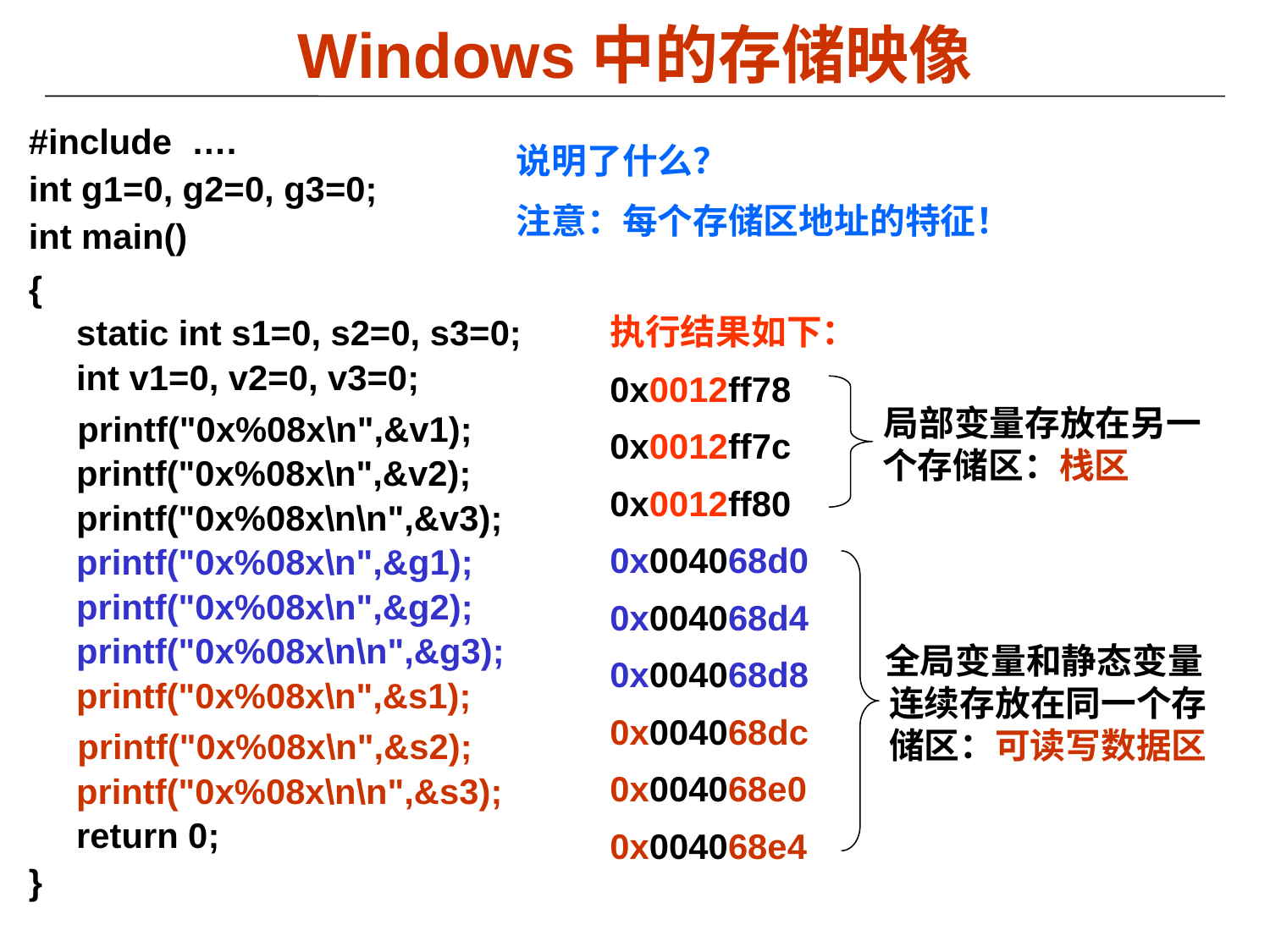

# Windows中的存储映像
#include  ….
int g1=0, g2=0, g3=0;
int main()
{ 
static int s1=0, s2=0, s3=0; 
int v1=0, v2=0, v3=0;
     printf("0x%08x\n",&v1); 
printf("0x%08x\n",&v2); 
printf("0x%08x\n\n",&v3); 
printf("0x%08x\n",&g1);  
printf("0x%08x\n",&g2); 
printf("0x%08x\n\n",&g3); 
printf("0x%08x\n",&s1);
     printf("0x%08x\n",&s2); 
printf("0x%08x\n\n",&s3); 
return 0;
}
说明了什么？
注意：每个存储区地址的特征！
执行结果如下：
0x0012ff78
0x0012ff7c
0x0012ff80
0x004068d0
0x004068d4
0x004068d8
0x004068dc
0x004068e0
0x004068e4

     局部变量存放在另一个存储区：栈区

     全局变量和静态变量连续存放在同一个存储区：可读写数据区